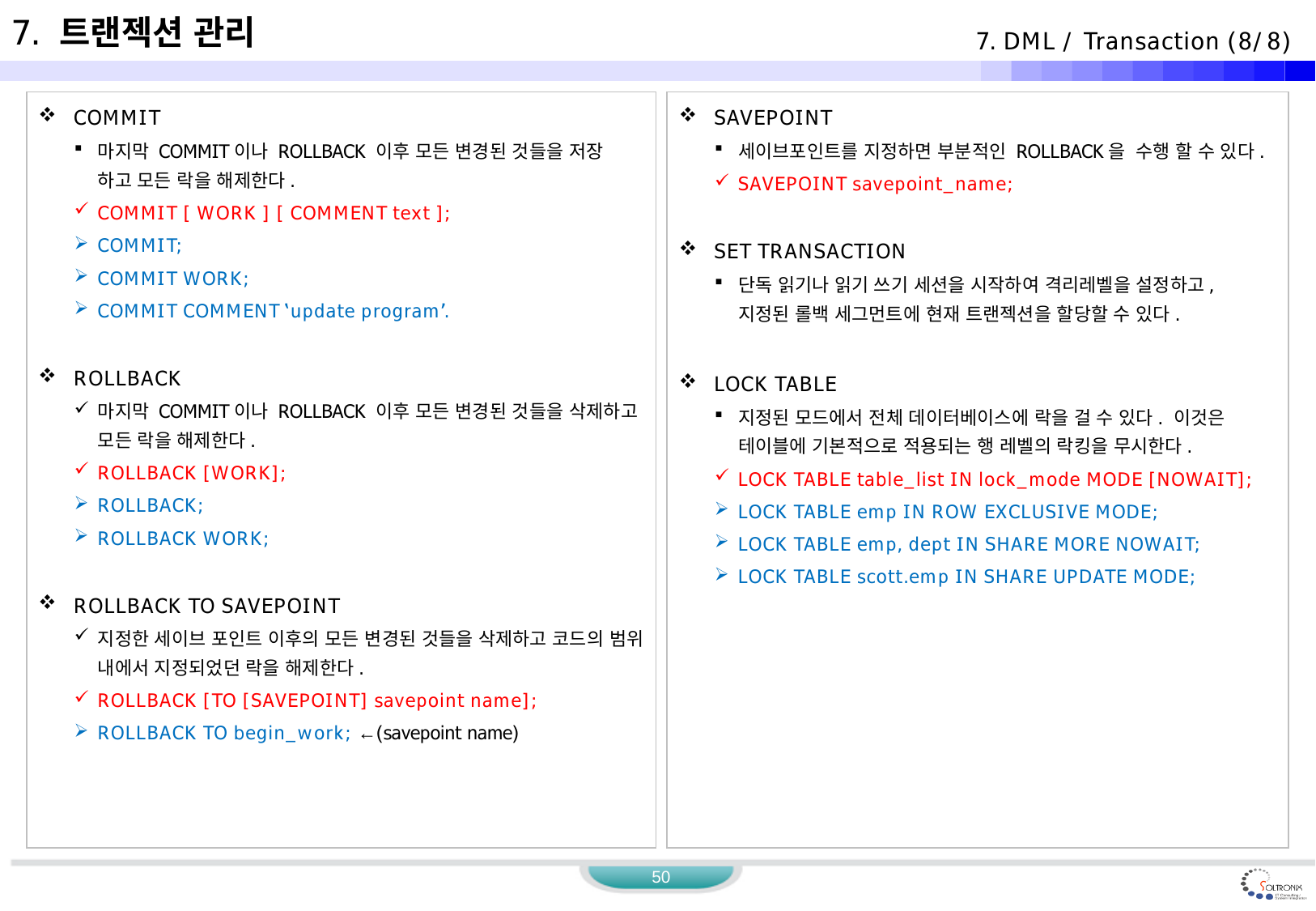

7. 트랜젝션 관리
7. DML / Transaction (8/8)
COMMIT
마지막 COMMIT이나 ROLLBACK 이후 모든 변경된 것들을 저장
하고 모든 락을 해제한다.
COMMIT [ WORK ] [ COMMENT text ];
COMMIT;
COMMIT WORK;
COMMIT COMMENT ‘update program’.

ROLLBACK
마지막 COMMIT이나 ROLLBACK 이후 모든 변경된 것들을 삭제하고 모든 락을 해제한다.
ROLLBACK [WORK];
ROLLBACK;
ROLLBACK WORK;

ROLLBACK TO SAVEPOINT
지정한 세이브 포인트 이후의 모든 변경된 것들을 삭제하고 코드의 범위 내에서 지정되었던 락을 해제한다.
ROLLBACK [TO [SAVEPOINT] savepoint name];
ROLLBACK TO begin_work; ←(savepoint name)

SAVEPOINT
세이브포인트를 지정하면 부분적인 ROLLBACK을  수행 할 수 있다.
SAVEPOINT savepoint_name;

SET TRANSACTION
단독 읽기나 읽기 쓰기 세션을 시작하여 격리레벨을 설정하고, 지정된 롤백 세그먼트에 현재 트랜젝션을 할당할 수 있다.

LOCK TABLE
지정된 모드에서 전체 데이터베이스에 락을 걸 수 있다. 이것은 테이블에 기본적으로 적용되는 행 레벨의 락킹을 무시한다.
LOCK TABLE table_list IN lock_mode MODE [NOWAIT];
LOCK TABLE emp IN ROW EXCLUSIVE MODE;
LOCK TABLE emp, dept IN SHARE MORE NOWAIT;
LOCK TABLE scott.emp IN SHARE UPDATE MODE;